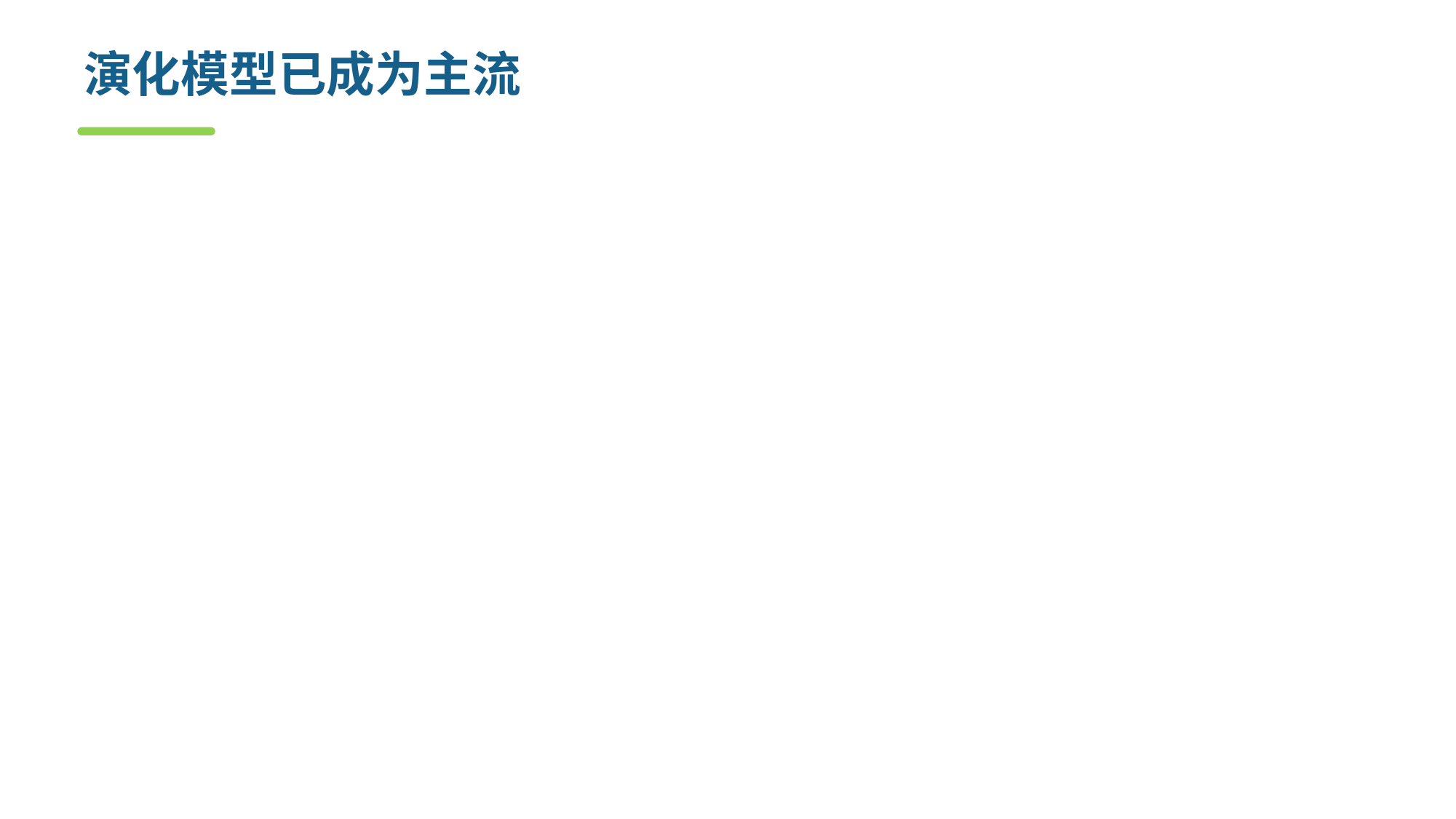

# 演化模型已成为主流
现代软件过程都采用演化模型
统一软件过程RUP
敏捷过程 （SCRUM、XP等）
净室（Cleanroom）软件过程
演化模型的“子类”
原型 Prototyping
螺旋模型 Spiral Model
17